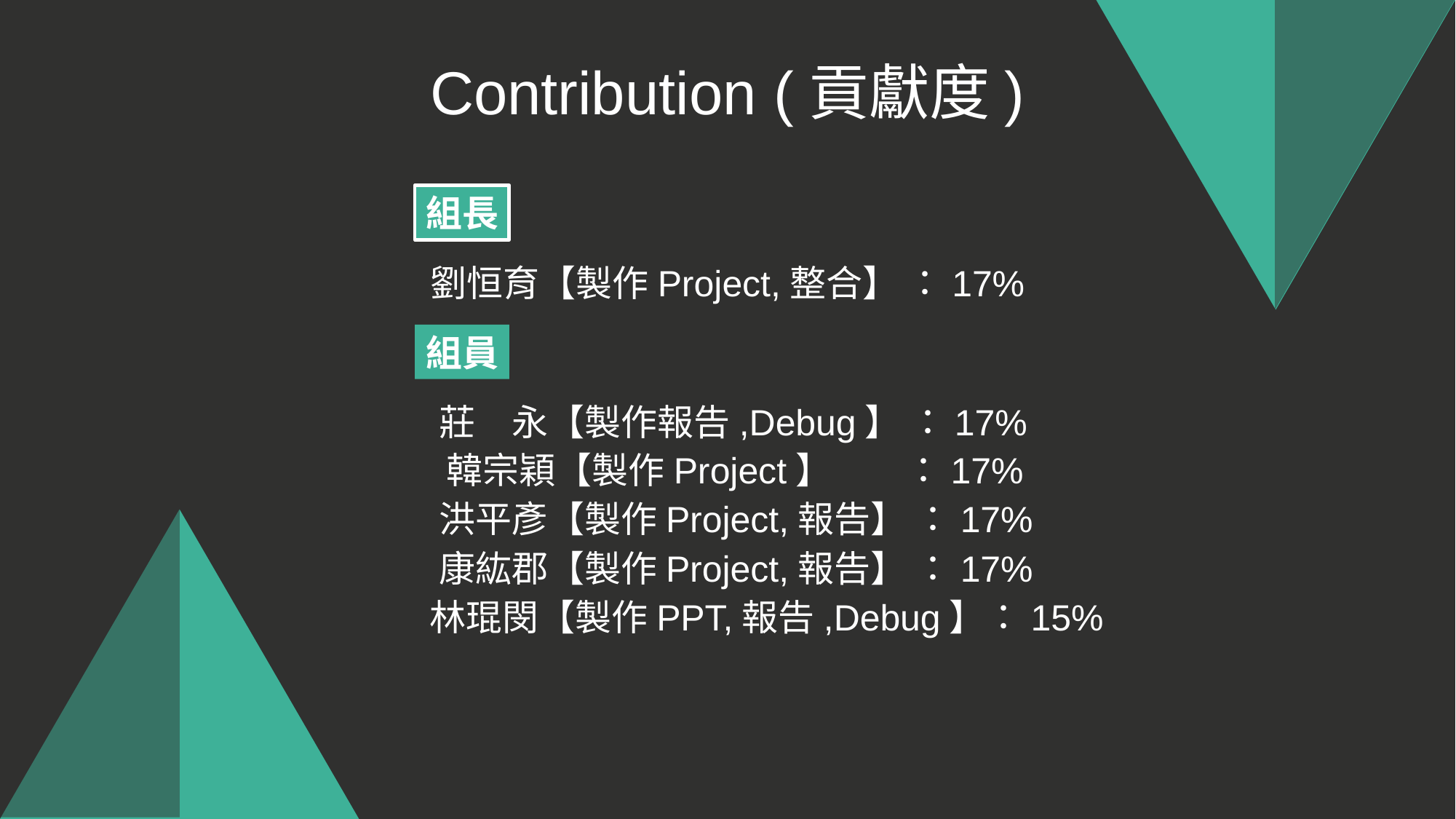

Contribution (貢獻度)
組長
劉恒育【製作Project,整合】 ：17%
組員
莊　永【製作報告,Debug】 ：17%
韓宗穎【製作Project】         ：17%
洪平彥【製作Project,報告】 ：17%

康紘郡【製作Project,報告】 ：17%
林琨閔【製作PPT,報告,Debug】：15%